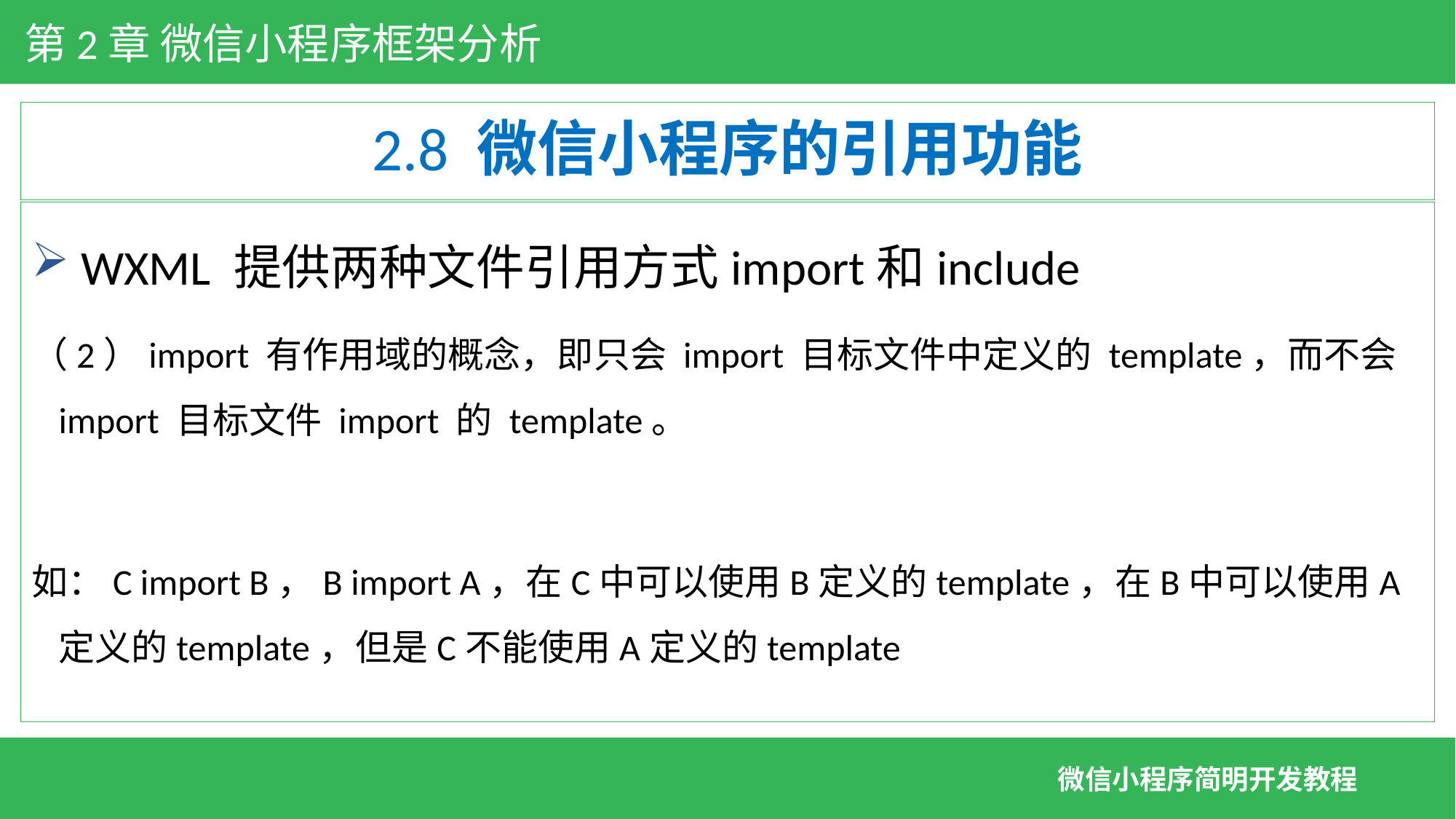

第2章 微信小程序框架分析

# 2.8 微信小程序的引用功能
 WXML 提供两种文件引用方式import和include
（2）import 有作用域的概念，即只会 import 目标文件中定义的 template，而不会 import 目标文件 import 的 template。

如：C import B，B import A，在C中可以使用B定义的template，在B中可以使用A定义的template，但是C不能使用A定义的template

微信小程序简明开发教程